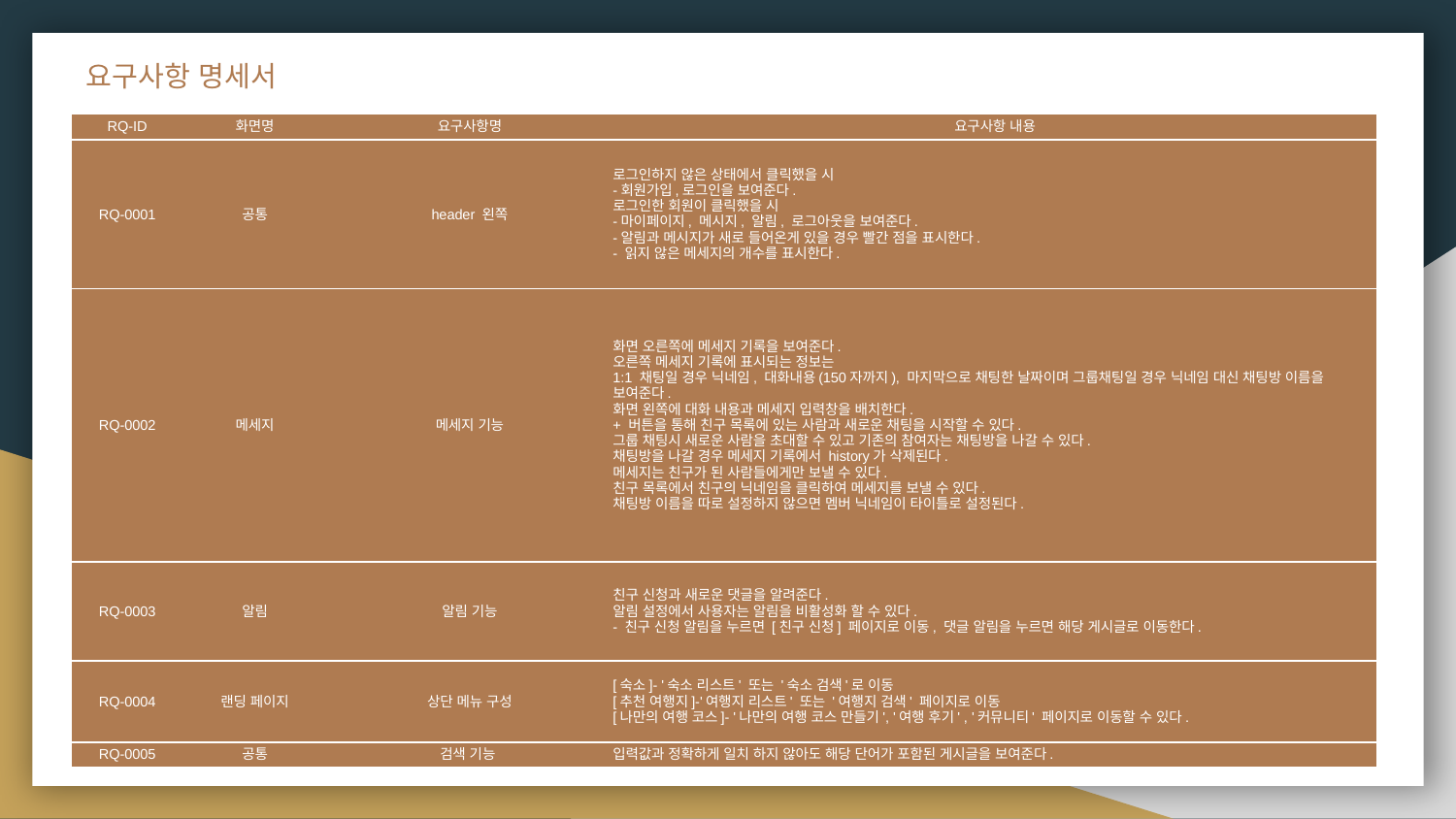

요구사항 명세서
| RQ-ID | 화면명 | 요구사항명 | 요구사항 내용 |
| --- | --- | --- | --- |
| RQ-0001 | 공통 | header 왼쪽 | 로그인하지 않은 상태에서 클릭했을 시 -회원가입,로그인을 보여준다. 로그인한 회원이 클릭했을 시 -마이페이지, 메시지, 알림, 로그아웃을 보여준다. -알림과 메시지가 새로 들어온게 있을 경우 빨간 점을 표시한다. - 읽지 않은 메세지의 개수를 표시한다. |
| RQ-0002 | 메세지 | 메세지 기능 | 화면 오른쪽에 메세지 기록을 보여준다. 오른쪽 메세지 기록에 표시되는 정보는 1:1 채팅일 경우 닉네임, 대화내용(150자까지), 마지막으로 채팅한 날짜이며 그룹채팅일 경우 닉네임 대신 채팅방 이름을 보여준다. 화면 왼쪽에 대화 내용과 메세지 입력창을 배치한다. + 버튼을 통해 친구 목록에 있는 사람과 새로운 채팅을 시작할 수 있다. 그룹 채팅시 새로운 사람을 초대할 수 있고 기존의 참여자는 채팅방을 나갈 수 있다. 채팅방을 나갈 경우 메세지 기록에서 history가 삭제된다. 메세지는 친구가 된 사람들에게만 보낼 수 있다. 친구 목록에서 친구의 닉네임을 클릭하여 메세지를 보낼 수 있다. 채팅방 이름을 따로 설정하지 않으면 멤버 닉네임이 타이틀로 설정된다. |
| RQ-0003 | 알림 | 알림 기능 | 친구 신청과 새로운 댓글을 알려준다. 알림 설정에서 사용자는 알림을 비활성화 할 수 있다. - 친구 신청 알림을 누르면 [친구 신청] 페이지로 이동, 댓글 알림을 누르면 해당 게시글로 이동한다. |
| RQ-0004 | 랜딩 페이지 | 상단 메뉴 구성 | [숙소]- '숙소 리스트' 또는 '숙소 검색'로 이동 [추천 여행지]-'여행지 리스트' 또는 '여행지 검색' 페이지로 이동 [나만의 여행 코스]- '나만의 여행 코스 만들기', '여행 후기' , '커뮤니티' 페이지로 이동할 수 있다. |
| RQ-0005 | 공통 | 검색 기능 | 입력값과 정확하게 일치 하지 않아도 해당 단어가 포함된 게시글을 보여준다. |